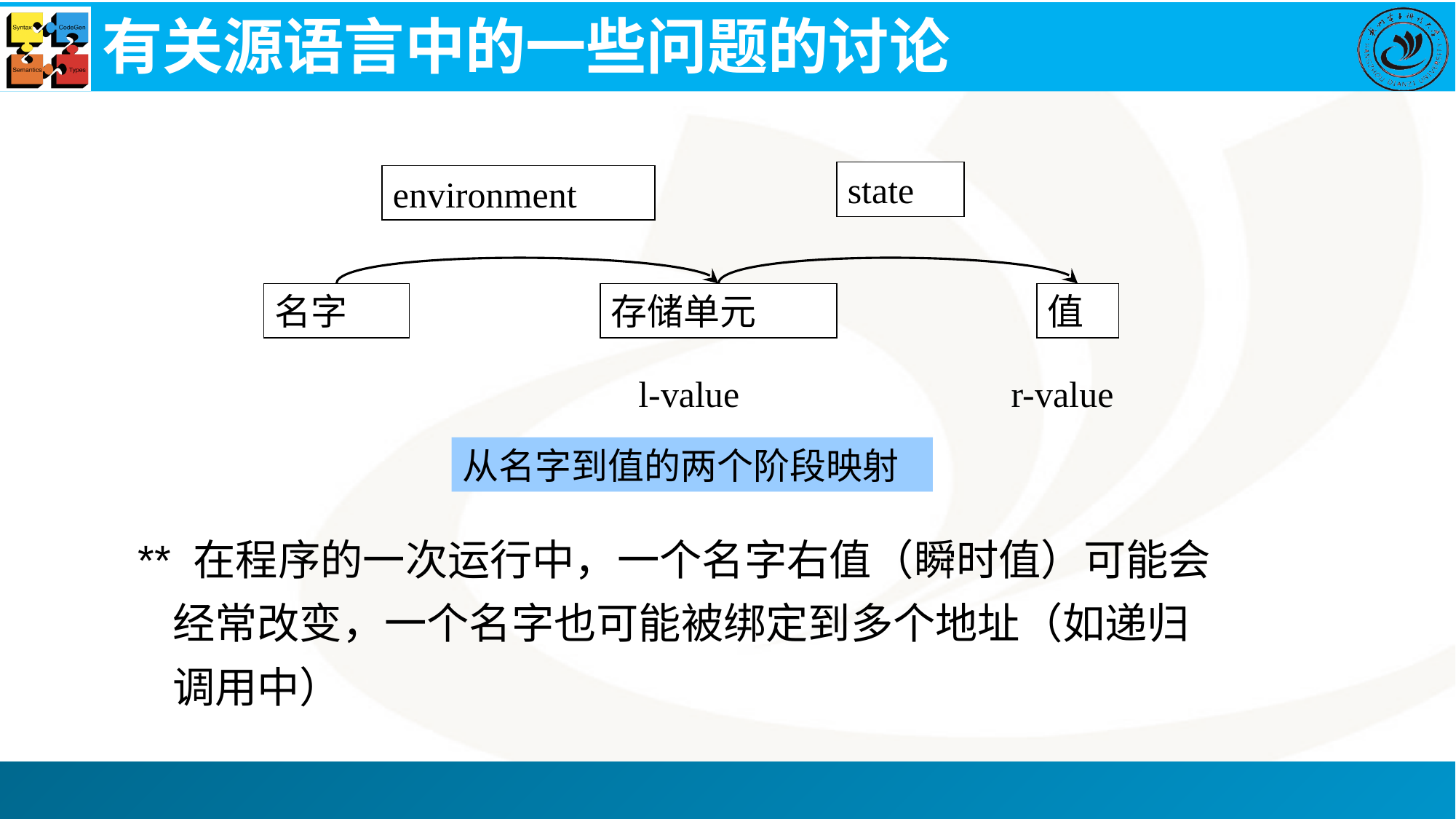

# 有关源语言中的一些问题的讨论
state
environment
名字
存储单元
值
l-value
r-value
从名字到值的两个阶段映射
** 在程序的一次运行中，一个名字右值（瞬时值）可能会经常改变，一个名字也可能被绑定到多个地址（如递归调用中）
14